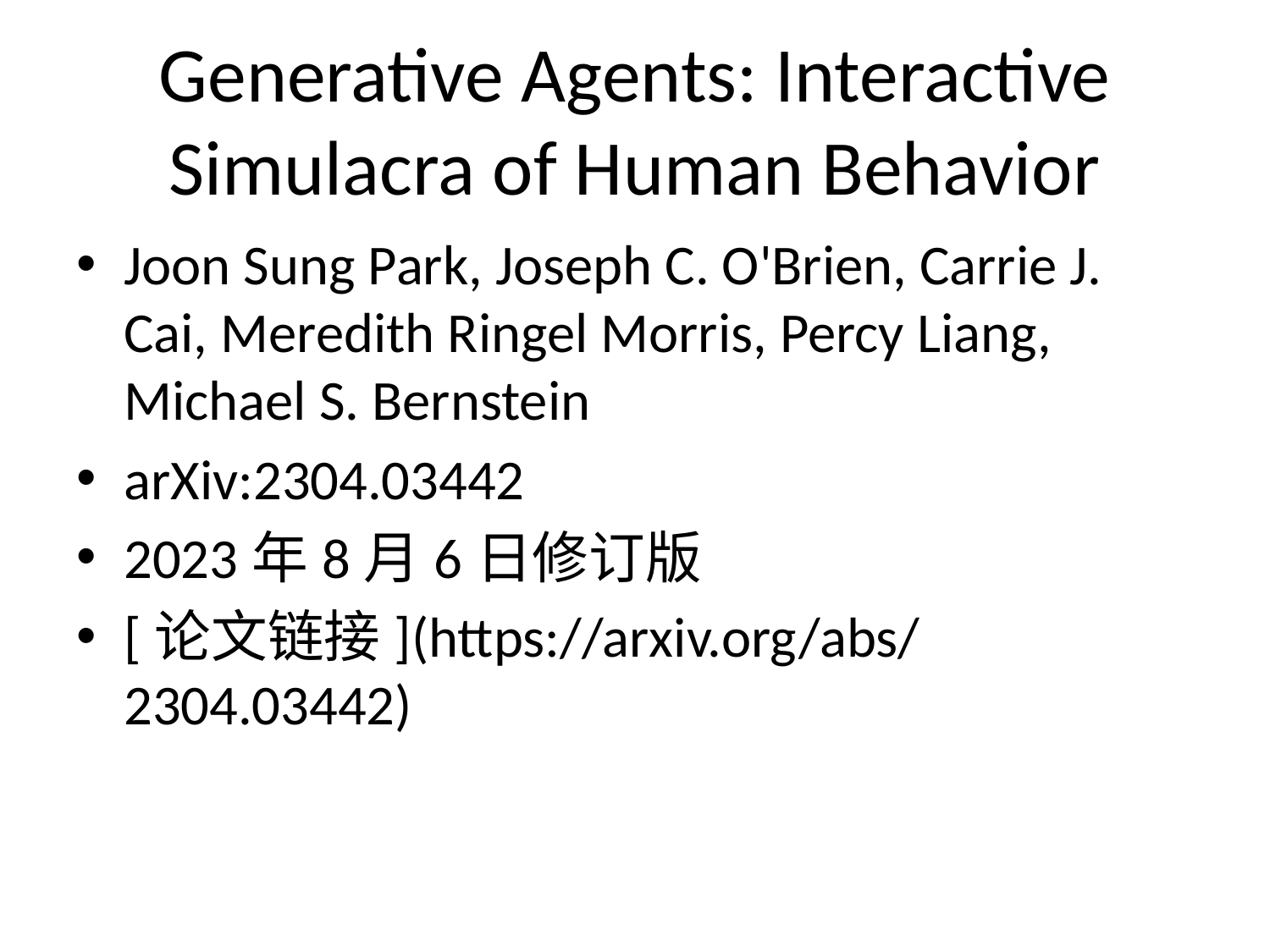

# Generative Agents: Interactive Simulacra of Human Behavior
Joon Sung Park, Joseph C. O'Brien, Carrie J. Cai, Meredith Ringel Morris, Percy Liang, Michael S. Bernstein
arXiv:2304.03442
2023年8月6日修订版
[论文链接](https://arxiv.org/abs/2304.03442)